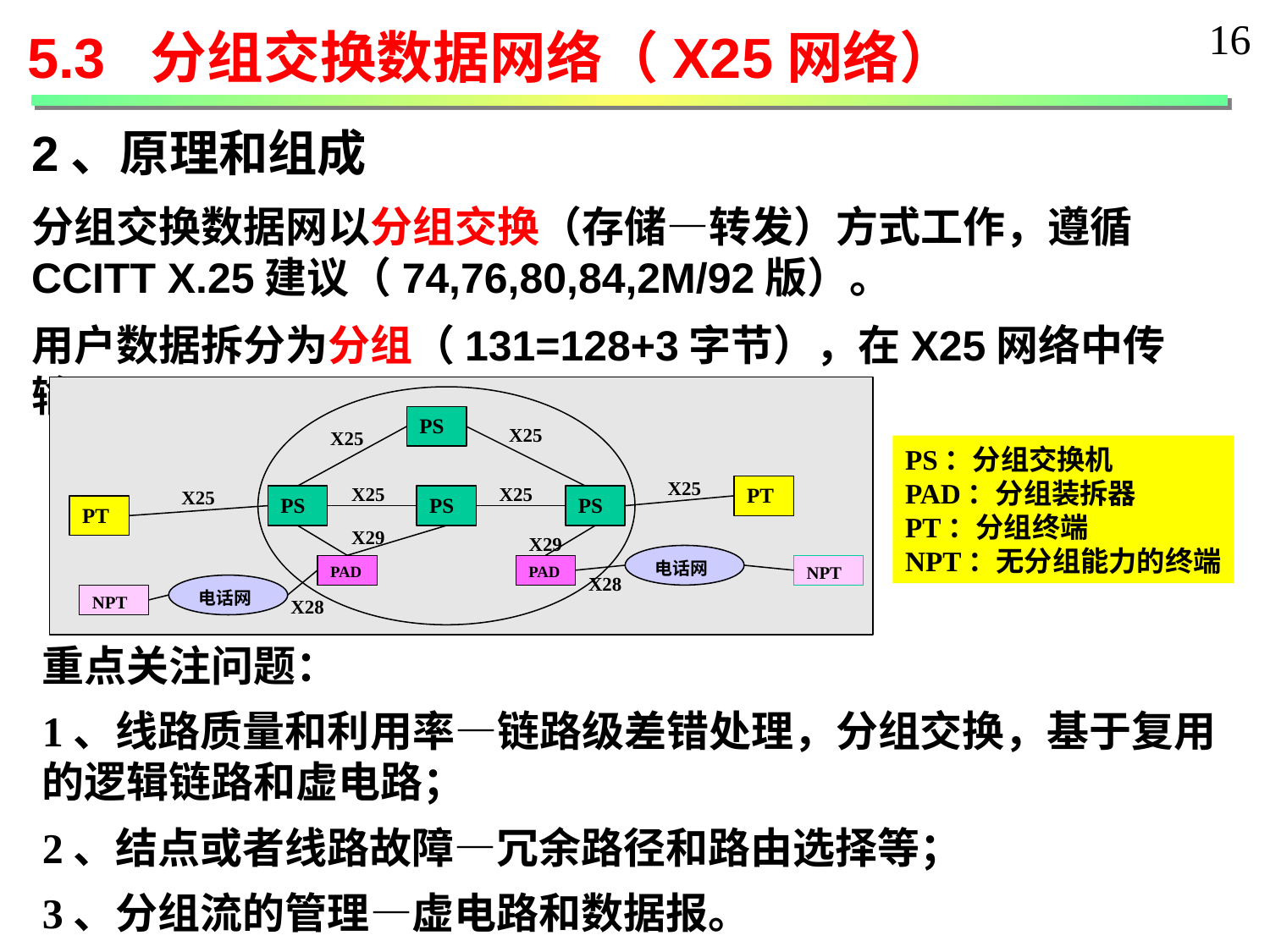

16
5.3  分组交换数据网络（X25网络）

2、原理和组成
分组交换数据网以分组交换（存储—转发）方式工作，遵循CCITT X.25建议（74,76,80,84,2M/92版）。
用户数据拆分为分组（131=128+3字节），在X25网络中传输。

PS
X25
X25
PS：分组交换机
PAD：分组装拆器
PT：分组终端
NPT：无分组能力的终端
X25
X25
X25
PT
X25
PS
PS
PS
PT
X29
X29
电话网
PAD
PAD
NPT
X28
电话网
NPT
X28
重点关注问题：
1、线路质量和利用率—链路级差错处理，分组交换，基于复用的逻辑链路和虚电路；
2、结点或者线路故障—冗余路径和路由选择等；
3、分组流的管理—虚电路和数据报。